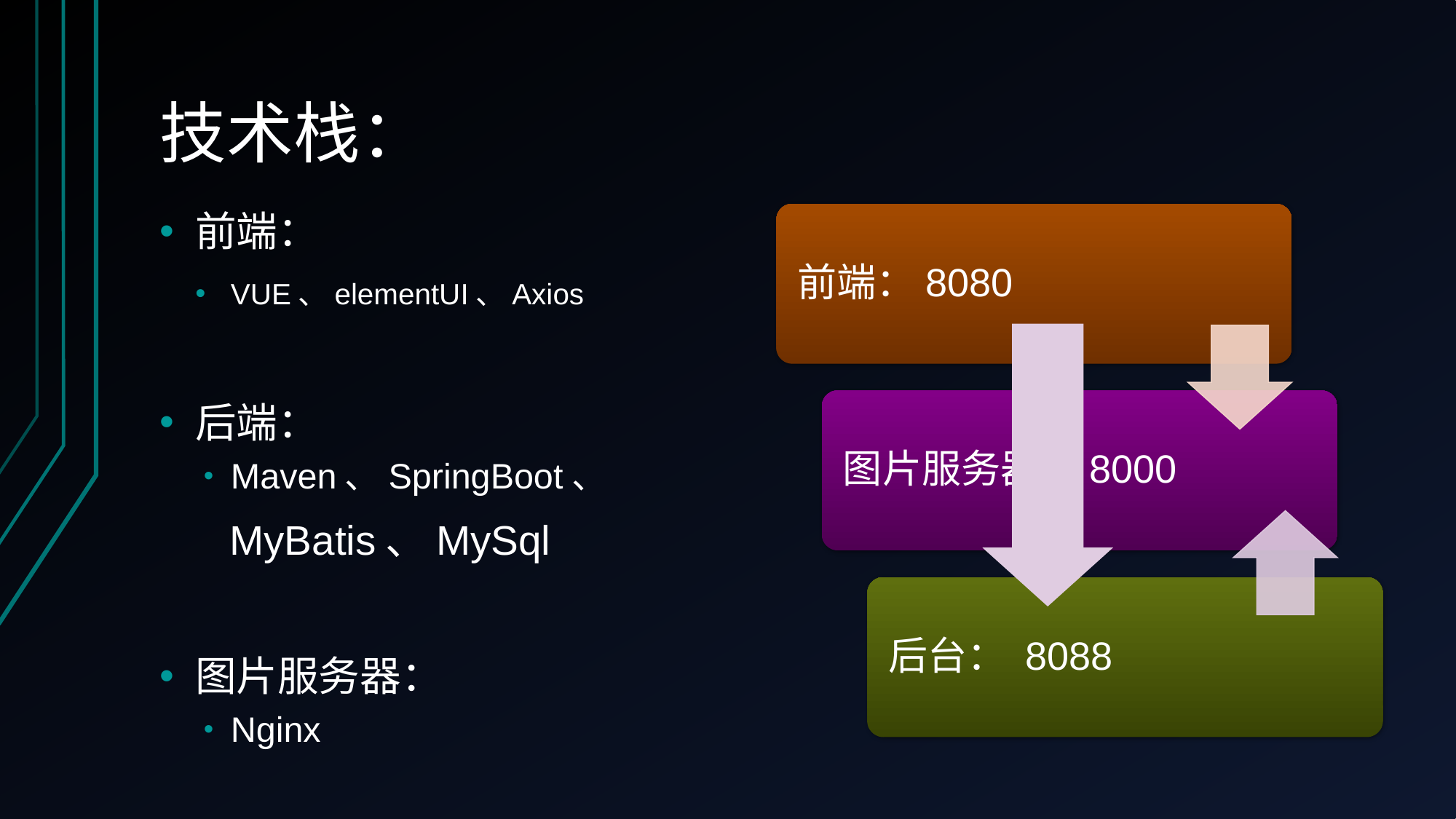

# 技术栈：
前端：8080
图片服务器：8000
后台： 8088

前端：
VUE、elementUI、Axios

后端：
Maven、SpringBoot、
	   MyBatis、MySql

图片服务器：
Nginx